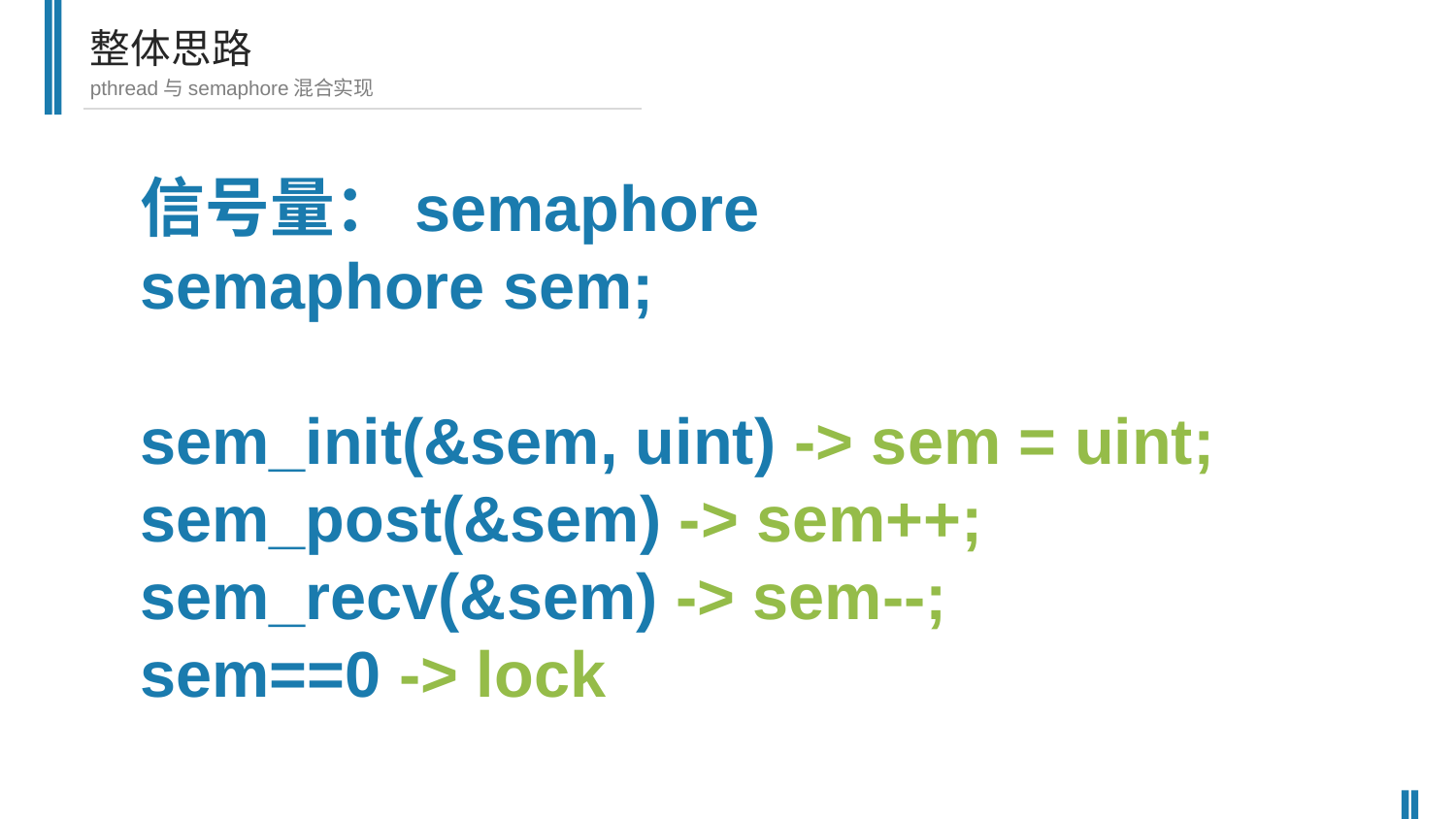

整体思路
pthread与semaphore混合实现
信号量：semaphore
semaphore sem;

sem_init(&sem, uint) -> sem = uint;
sem_post(&sem) -> sem++;
sem_recv(&sem) -> sem--;
sem==0 -> lock